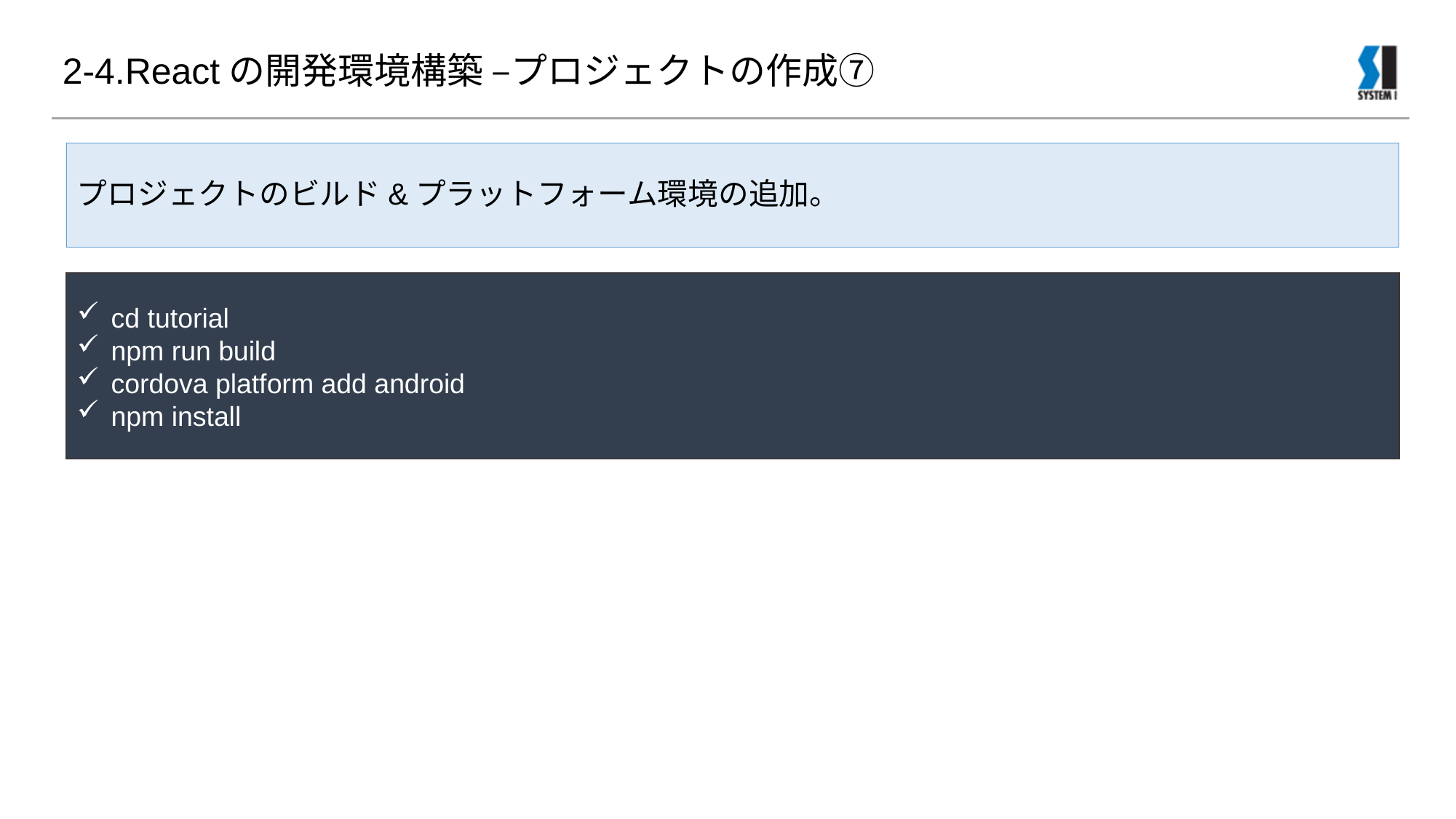

# 2-4.Reactの開発環境構築 –プロジェクトの作成⑦
プロジェクトのビルド&プラットフォーム環境の追加。
cd tutorial
npm run build
cordova platform add android
npm install